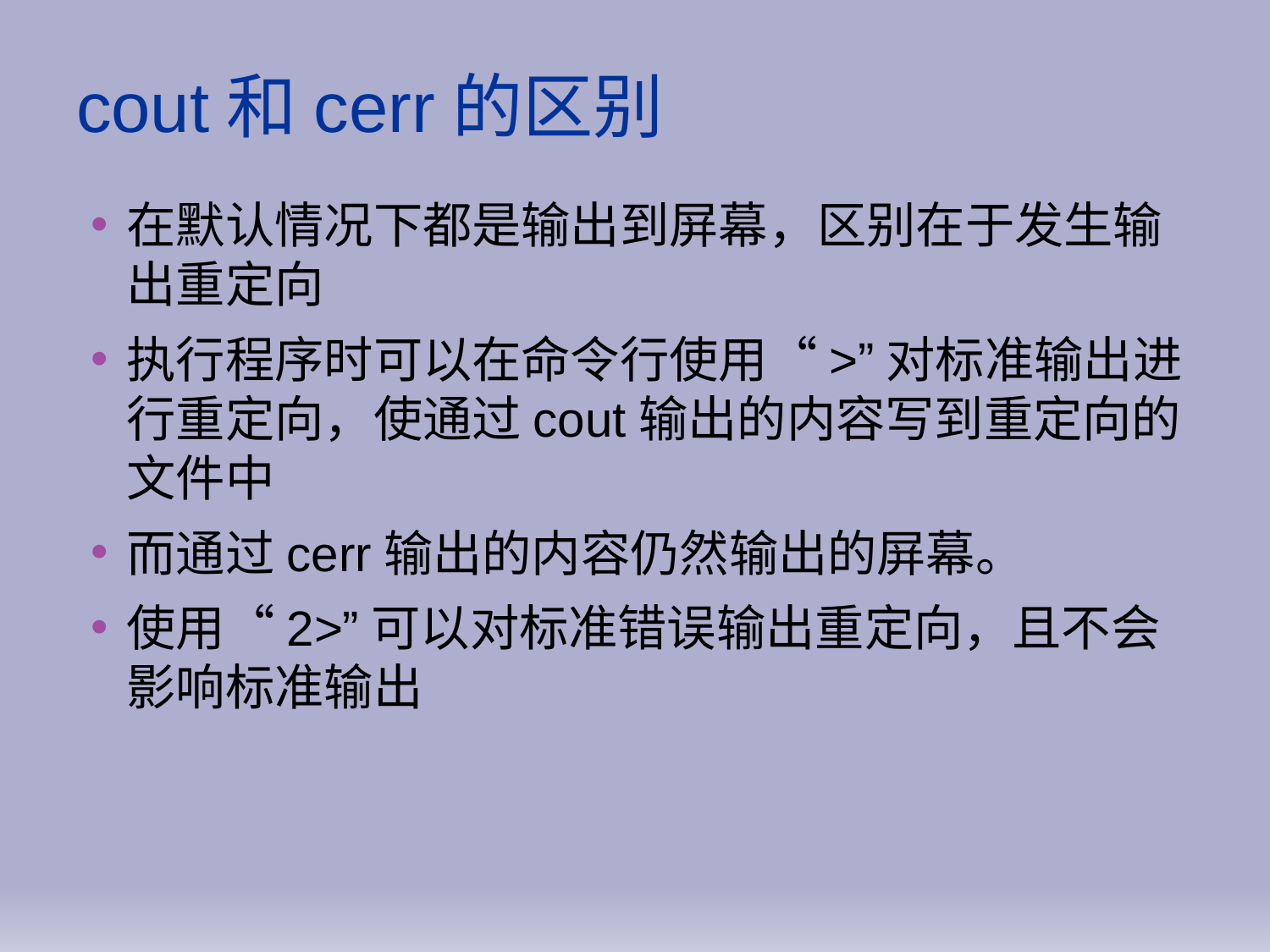

10
# cout和cerr的区别
在默认情况下都是输出到屏幕，区别在于发生输出重定向
执行程序时可以在命令行使用“>”对标准输出进行重定向，使通过cout输出的内容写到重定向的文件中
而通过cerr输出的内容仍然输出的屏幕。
使用“2>”可以对标准错误输出重定向，且不会影响标准输出